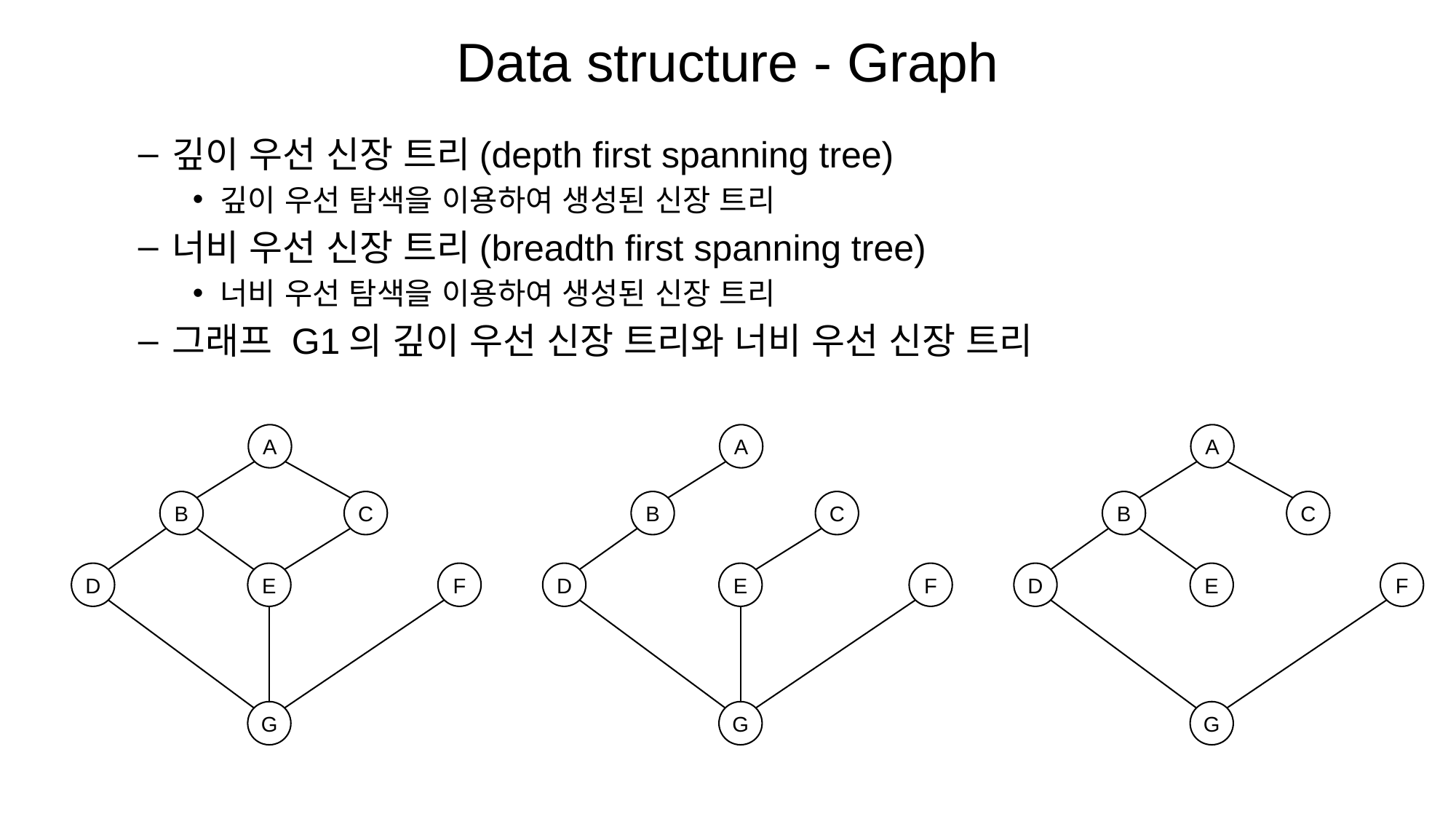

# Data structure - Graph
깊이 우선 신장 트리(depth first spanning tree)
깊이 우선 탐색을 이용하여 생성된 신장 트리
너비 우선 신장 트리(breadth first spanning tree)
너비 우선 탐색을 이용하여 생성된 신장 트리
그래프 G1의 깊이 우선 신장 트리와 너비 우선 신장 트리

A
A
A
B
C
B
C
B
C
D
E
F
D
E
F
D
E
F
G
G
G